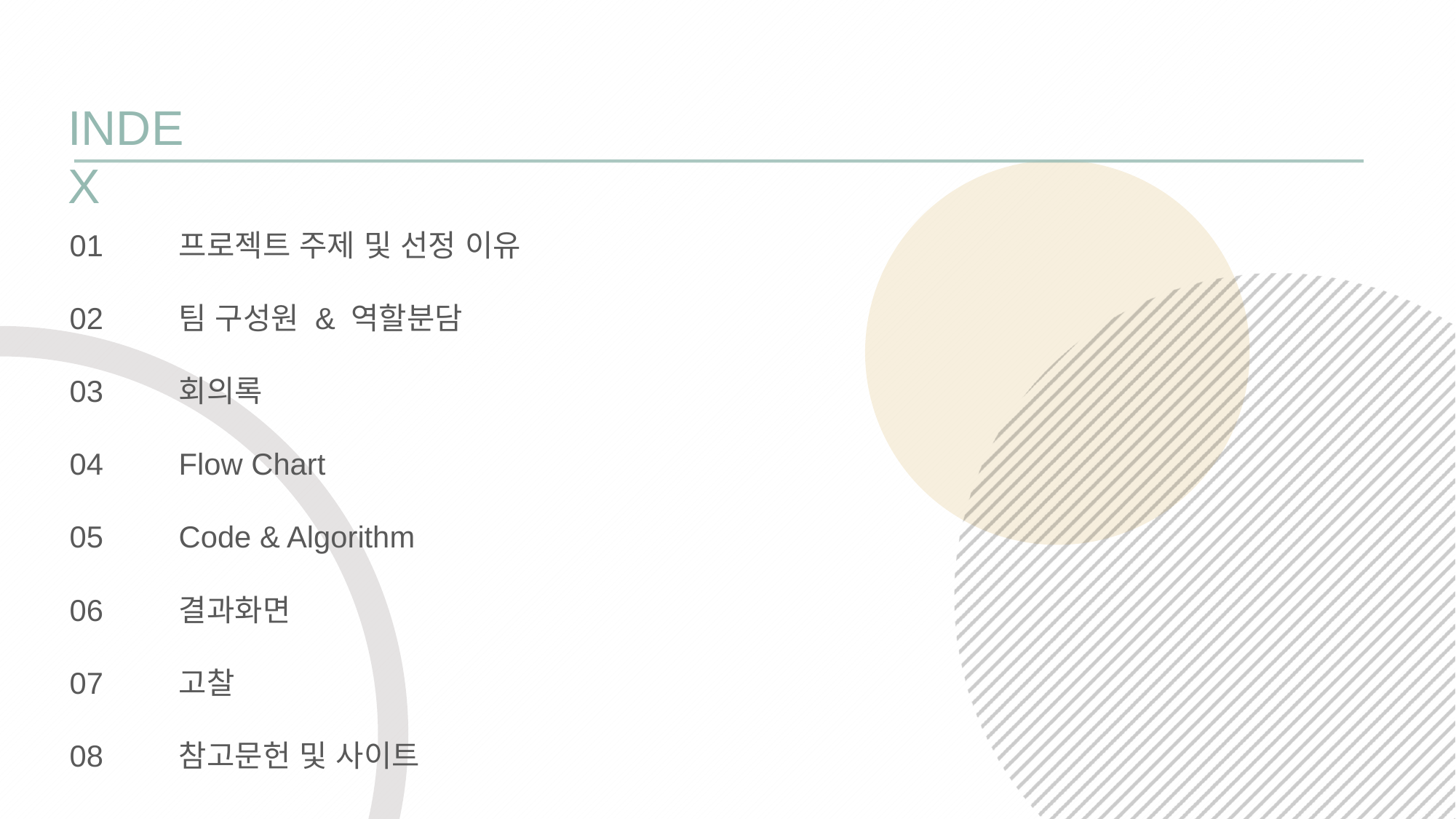

INDEX

01	프로젝트 주제 및 선정 이유
02	팀 구성원 & 역할분담
03	회의록
04	Flow Chart
05 	Code & Algorithm
06	결과화면
07	고찰
08	참고문헌 및 사이트